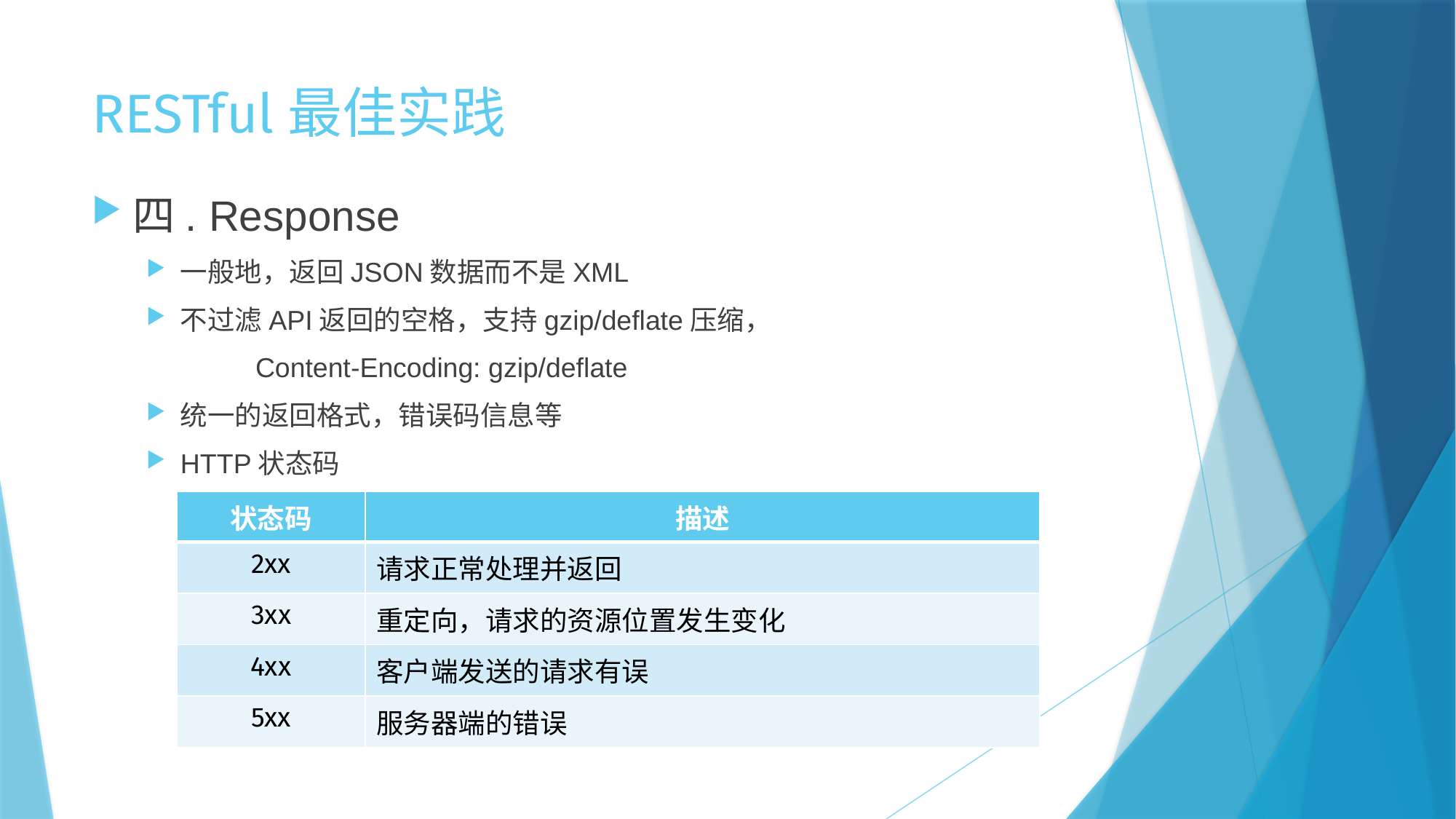

# RESTful最佳实践
四. Response
一般地，返回JSON数据而不是XML
不过滤API返回的空格，支持gzip/deflate压缩，
	Content-Encoding: gzip/deflate
统一的返回格式，错误码信息等
HTTP状态码

| 状态码 | 描述 |
| --- | --- |
| 2xx | 请求正常处理并返回 |
| 3xx | 重定向，请求的资源位置发生变化 |
| 4xx | 客户端发送的请求有误 |
| 5xx | 服务器端的错误 |